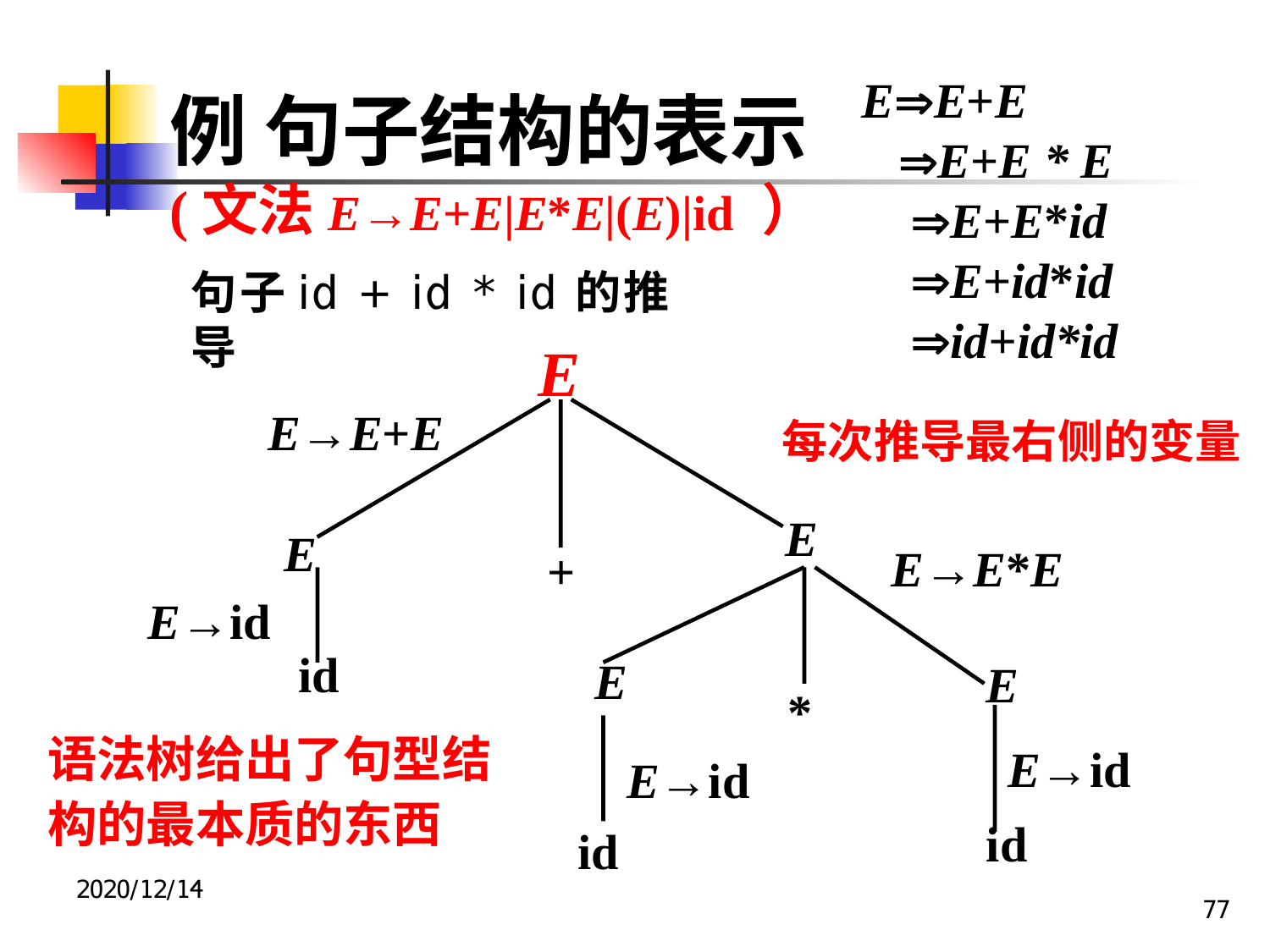

E⇒E+E
   ⇒E+E * E
    ⇒E+E*id
    ⇒E+id*id
    ⇒id+id*id
例 句子结构的表示
(文法E→E+E|E*E|(E)|id ）
句子id + id * id的推导
E
E→E+E

每次推导最右侧的变量
E
E
E→E*E

E
E
*
+

E→id
id

E→id
id

语法树给出了句型结构的最本质的东西
E→id
id
77
2020/12/14